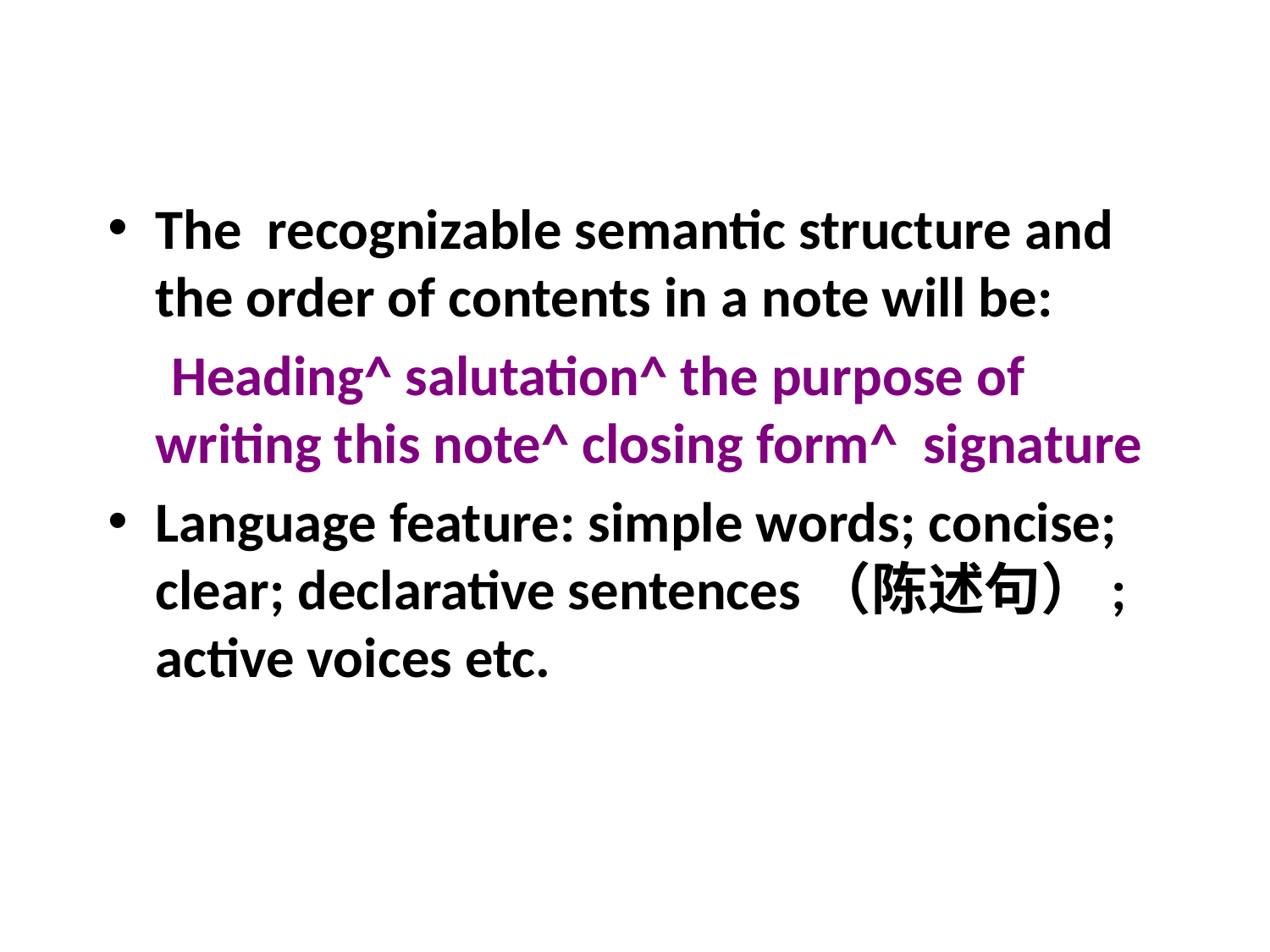

#
The  recognizable semantic structure and the order of contents in a note will be:
     Heading^ salutation^ the purpose of writing this note^ closing form^  signature
Language feature: simple words; concise; clear; declarative sentences（陈述句）; active voices etc.